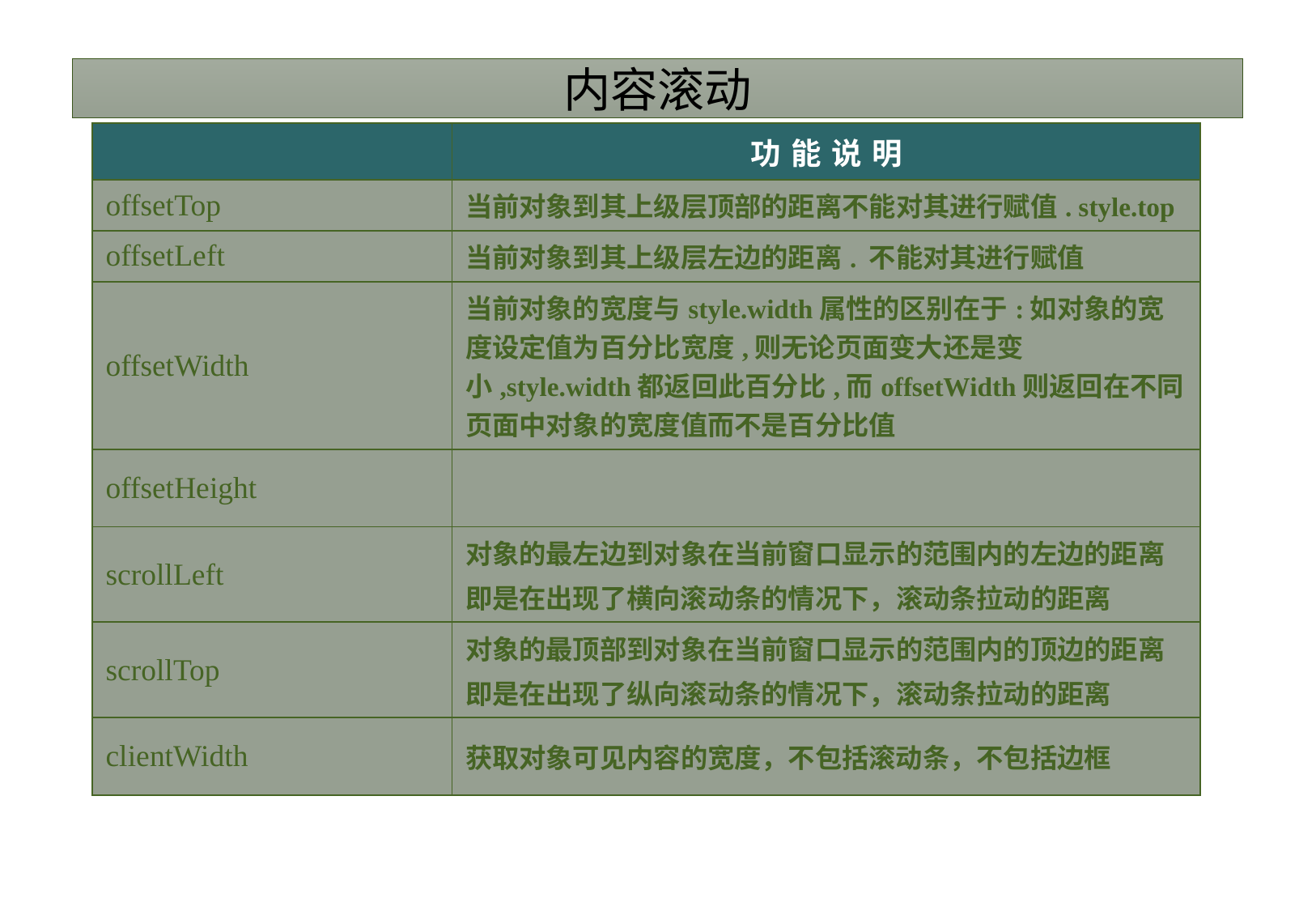

# 内容滚动
|  | 功能说明 |
| --- | --- |
| offsetTop | 当前对象到其上级层顶部的距离不能对其进行赋值. style.top |
| offsetLeft | 当前对象到其上级层左边的距离. 不能对其进行赋值 |
| offsetWidth | 当前对象的宽度与style.width属性的区别在于:如对象的宽度设定值为百分比宽度,则无论页面变大还是变小,style.width都返回此百分比,而offsetWidth则返回在不同页面中对象的宽度值而不是百分比值 |
| offsetHeight |  |
| scrollLeft | 对象的最左边到对象在当前窗口显示的范围内的左边的距离 即是在出现了横向滚动条的情况下，滚动条拉动的距离 |
| scrollTop | 对象的最顶部到对象在当前窗口显示的范围内的顶边的距离 即是在出现了纵向滚动条的情况下，滚动条拉动的距离 |
| clientWidth | 获取对象可见内容的宽度，不包括滚动条，不包括边框 |